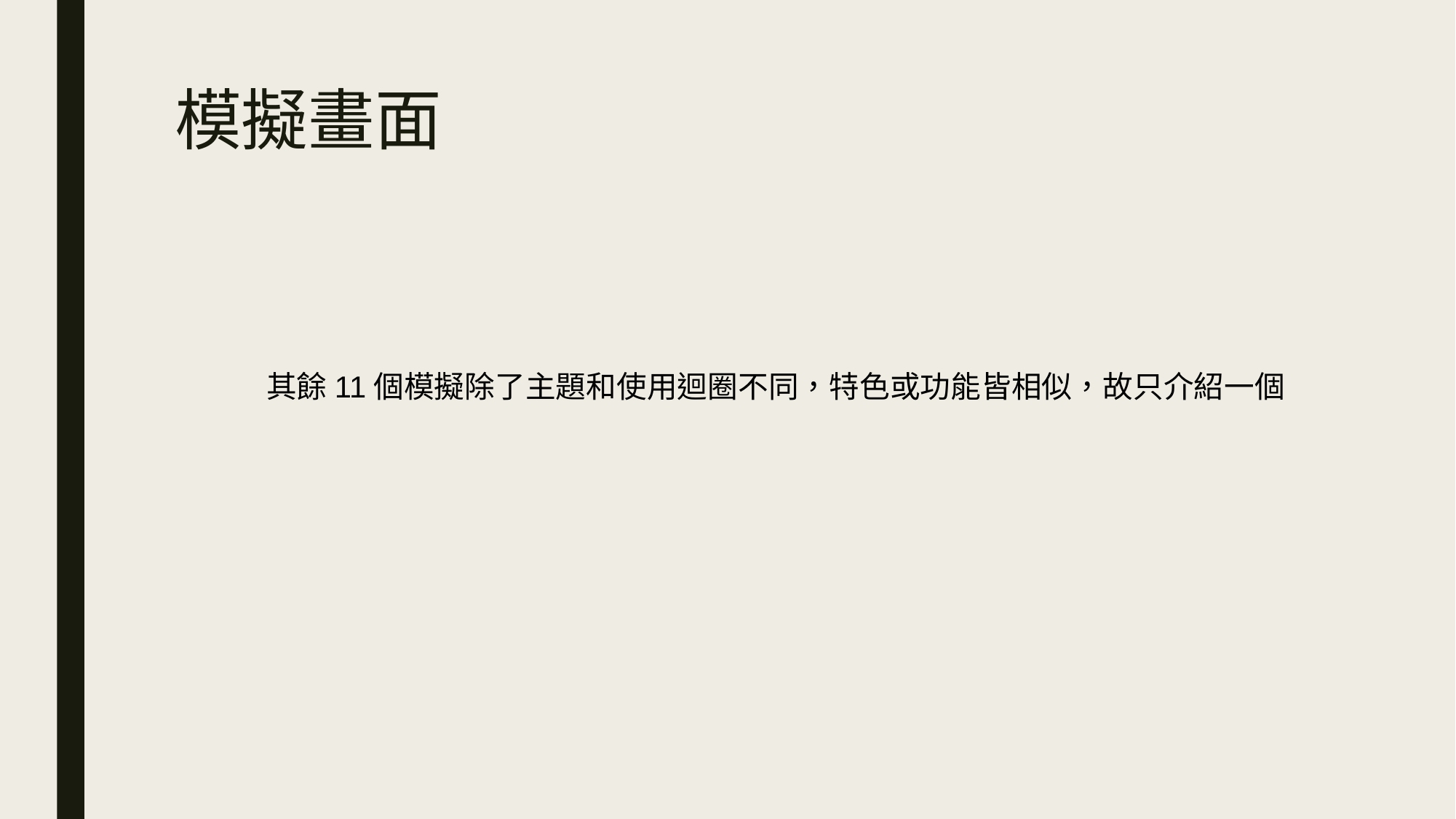

# 模擬畫面
其餘11個模擬除了主題和使用迴圈不同，特色或功能皆相似，故只介紹一個